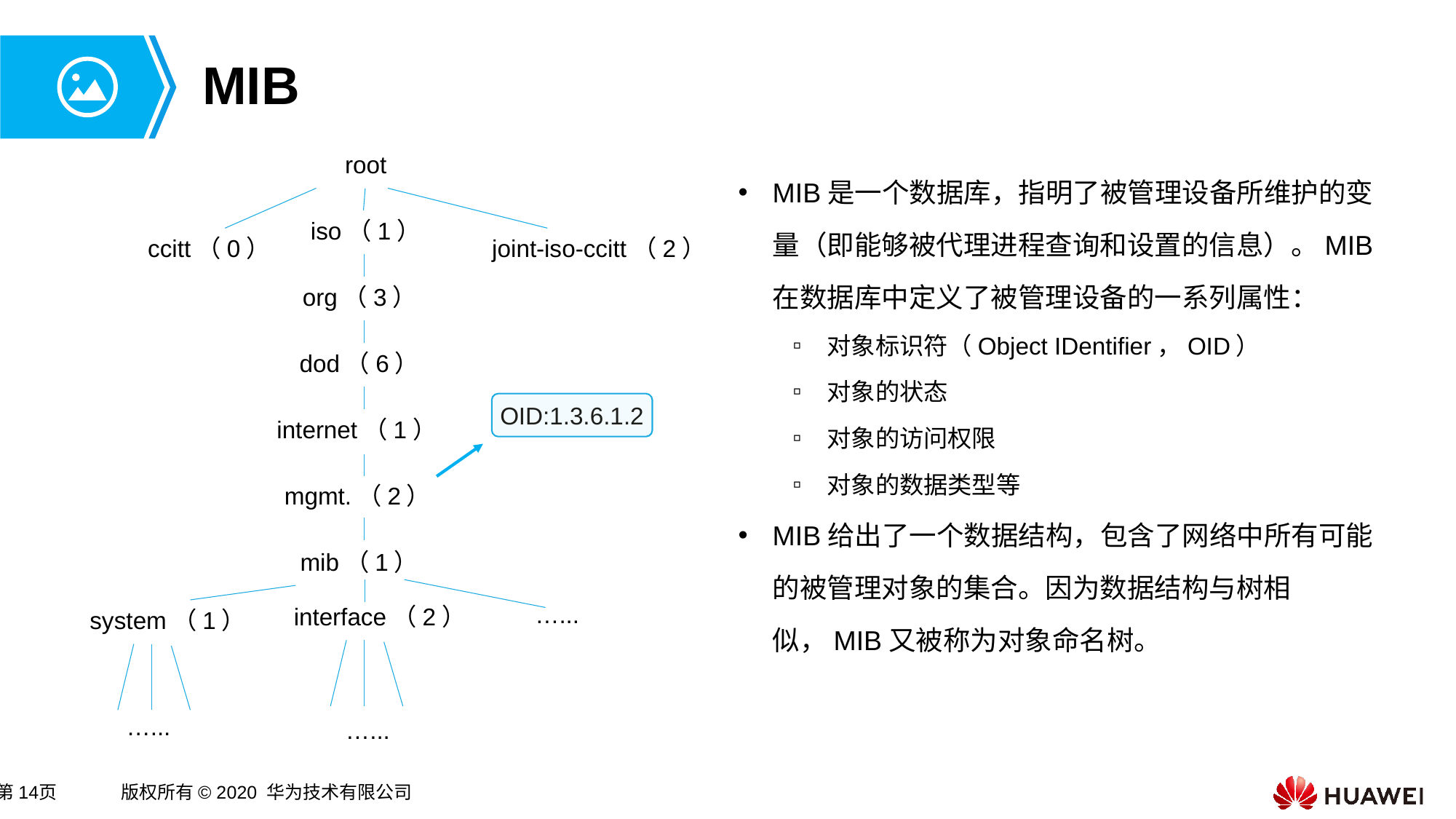

# MIB
root
MIB是一个数据库，指明了被管理设备所维护的变量（即能够被代理进程查询和设置的信息）。MIB在数据库中定义了被管理设备的一系列属性：
对象标识符（Object IDentifier，OID）
对象的状态
对象的访问权限
对象的数据类型等
MIB给出了一个数据结构，包含了网络中所有可能的被管理对象的集合。因为数据结构与树相似，MIB又被称为对象命名树。
iso（1）
ccitt（0）
joint-iso-ccitt（2）
org（3）
dod（6）
OID:1.3.6.1.2
internet（1）
mgmt.（2）
mib（1）
…...
interface（2）
system（1）
…...
…...